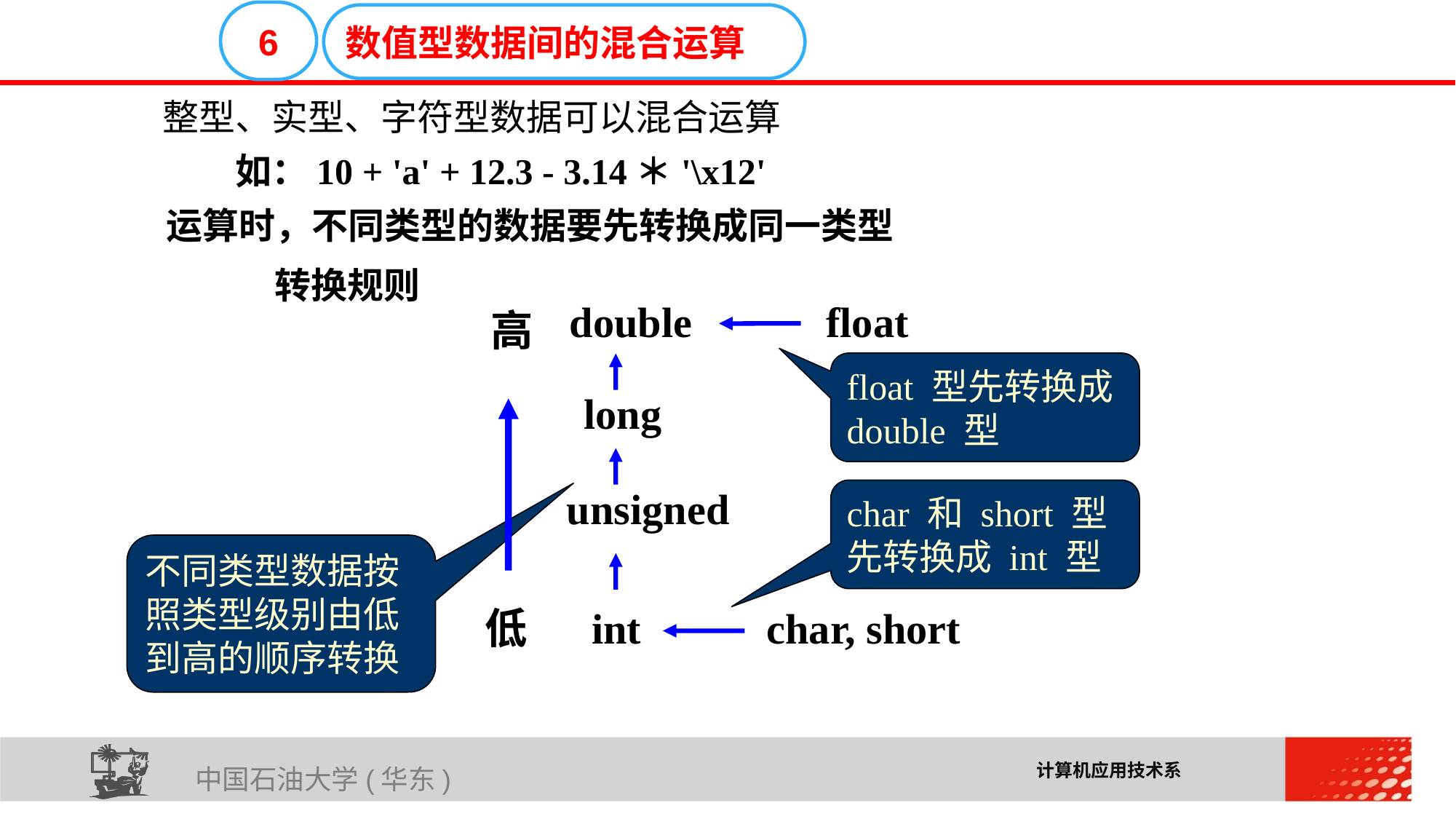

E6636B02012BD195C019CE06C16E30F4C33D02E32711A616D0819A1A3DEC08F98FFCE503BC41BA966B45D6F0472B73A72FC0F2BE2AA537FE6A04217657FCC2FDBF2DB6715F2B3FB871C24A61410
6
数值型数据间的混合运算
整型、实型、字符型数据可以混合运算
如：10 + 'a' + 12.3 - 3.14＊'\x12'
运算时，不同类型的数据要先转换成同一类型
转换规则
double
float
高

float 型先转换成 double 型

long

unsigned
char 和 short 型先转换成 int 型
不同类型数据按照类型级别由低到高的顺序转换

低
int
char, short

50